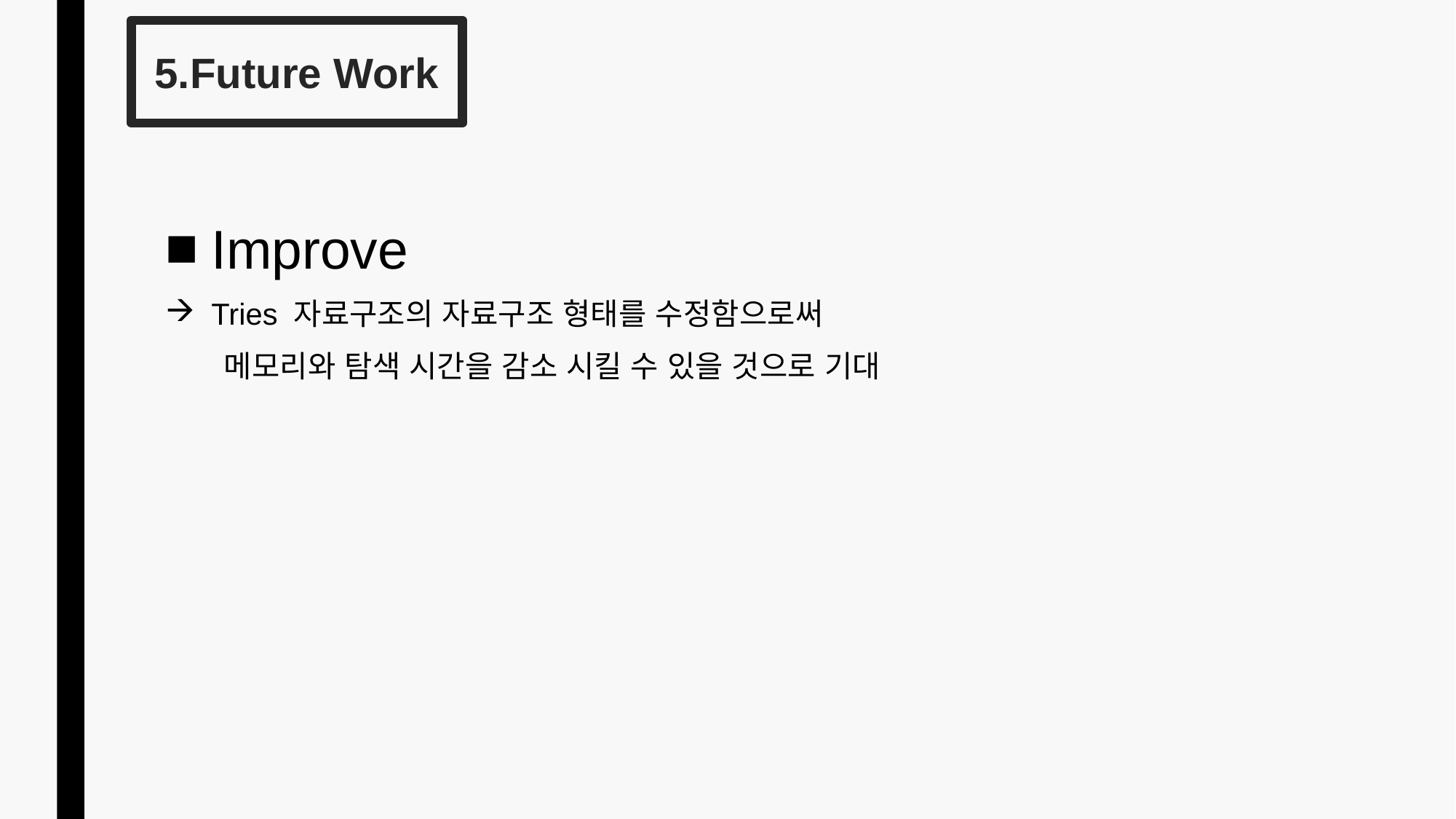

5.Future Work
Improve
Tries 자료구조의 자료구조 형태를 수정함으로써
      메모리와 탐색 시간을 감소 시킬 수 있을 것으로 기대